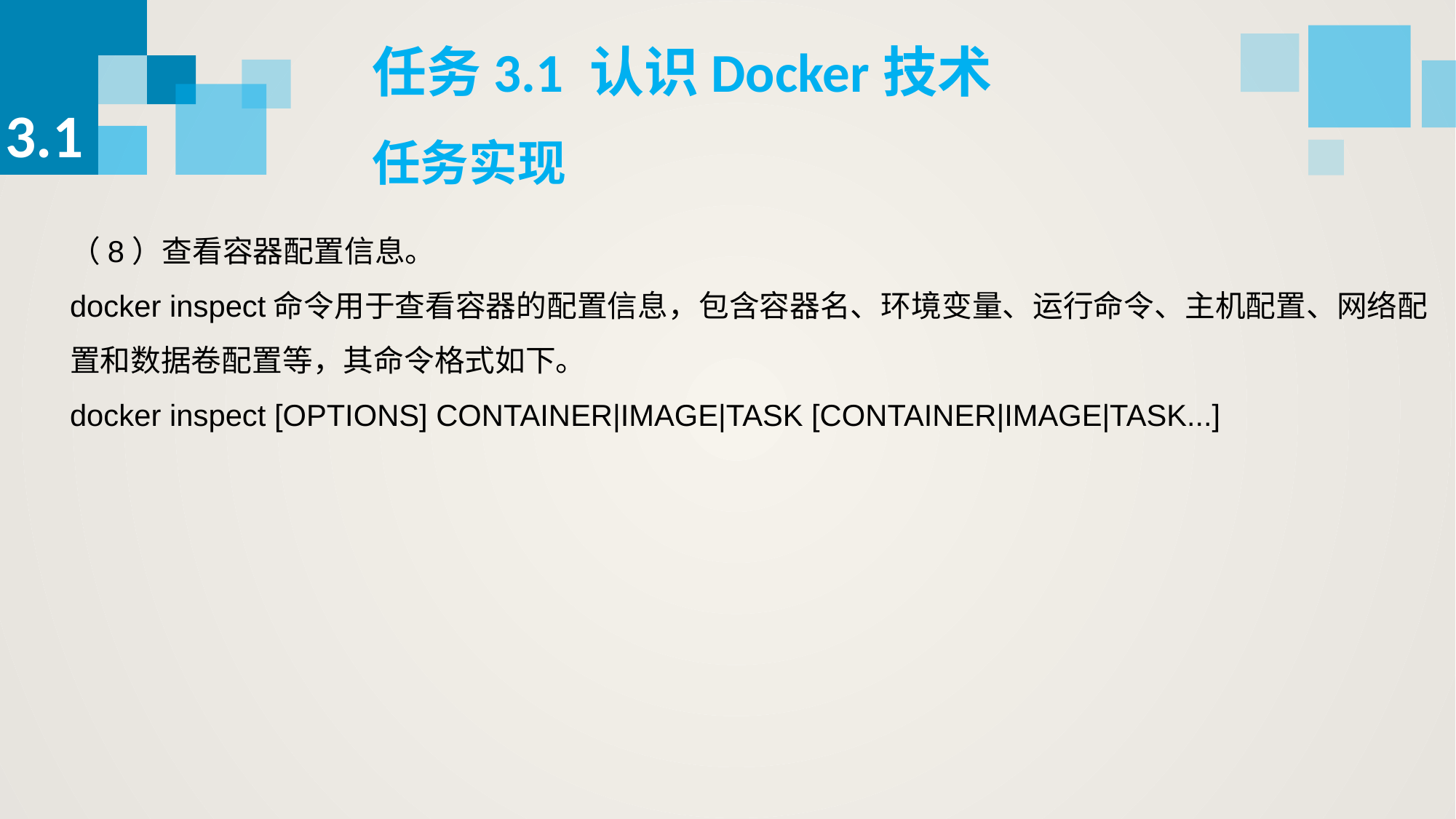

任务3.1 认识Docker技术
3.1
任务实现
（8）查看容器配置信息。
docker inspect命令用于查看容器的配置信息，包含容器名、环境变量、运行命令、主机配置、网络配置和数据卷配置等，其命令格式如下。
docker inspect [OPTIONS] CONTAINER|IMAGE|TASK [CONTAINER|IMAGE|TASK...]